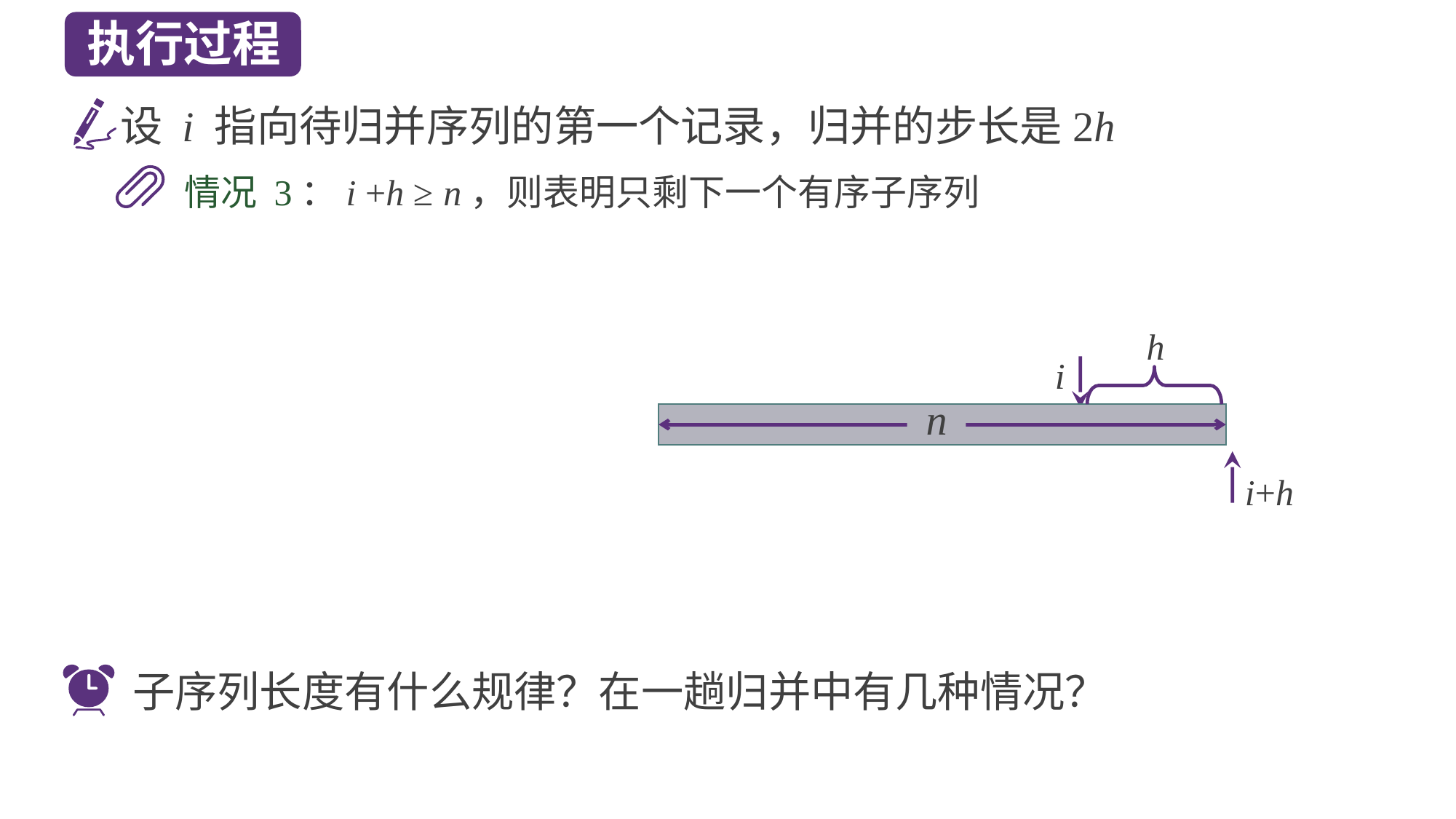

执行过程

设 i 指向待归并序列的第一个记录，归并的步长是2h

情况 3：i +h ≥ n，则表明只剩下一个有序子序列

h
i

n

i+h
子序列长度有什么规律？在一趟归并中有几种情况？